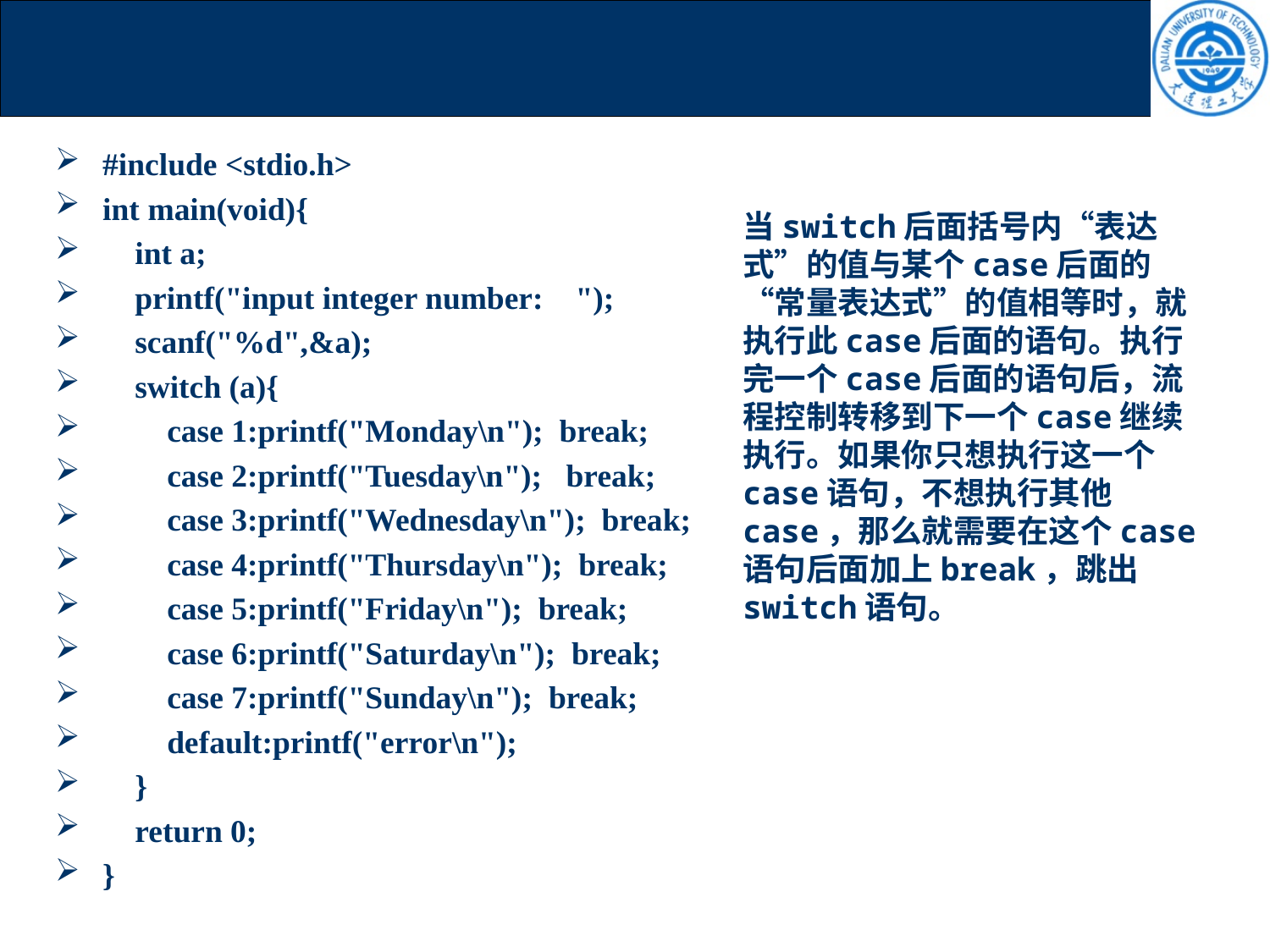

#
#include <stdio.h>
int main(void){
    int a;
    printf("input integer number:    ");
    scanf("%d",&a);
    switch (a){
        case 1:printf("Monday\n");  break;
        case 2:printf("Tuesday\n");   break;
        case 3:printf("Wednesday\n");  break;
        case 4:printf("Thursday\n");  break;
        case 5:printf("Friday\n");  break;
        case 6:printf("Saturday\n");  break;
        case 7:printf("Sunday\n");  break;
        default:printf("error\n");
    }
    return 0;
}
当switch后面括号内“表达式”的值与某个case后面的“常量表达式”的值相等时，就执行此case后面的语句。执行完一个case后面的语句后，流程控制转移到下一个case继续执行。如果你只想执行这一个case语句，不想执行其他case，那么就需要在这个case语句后面加上break，跳出switch语句。